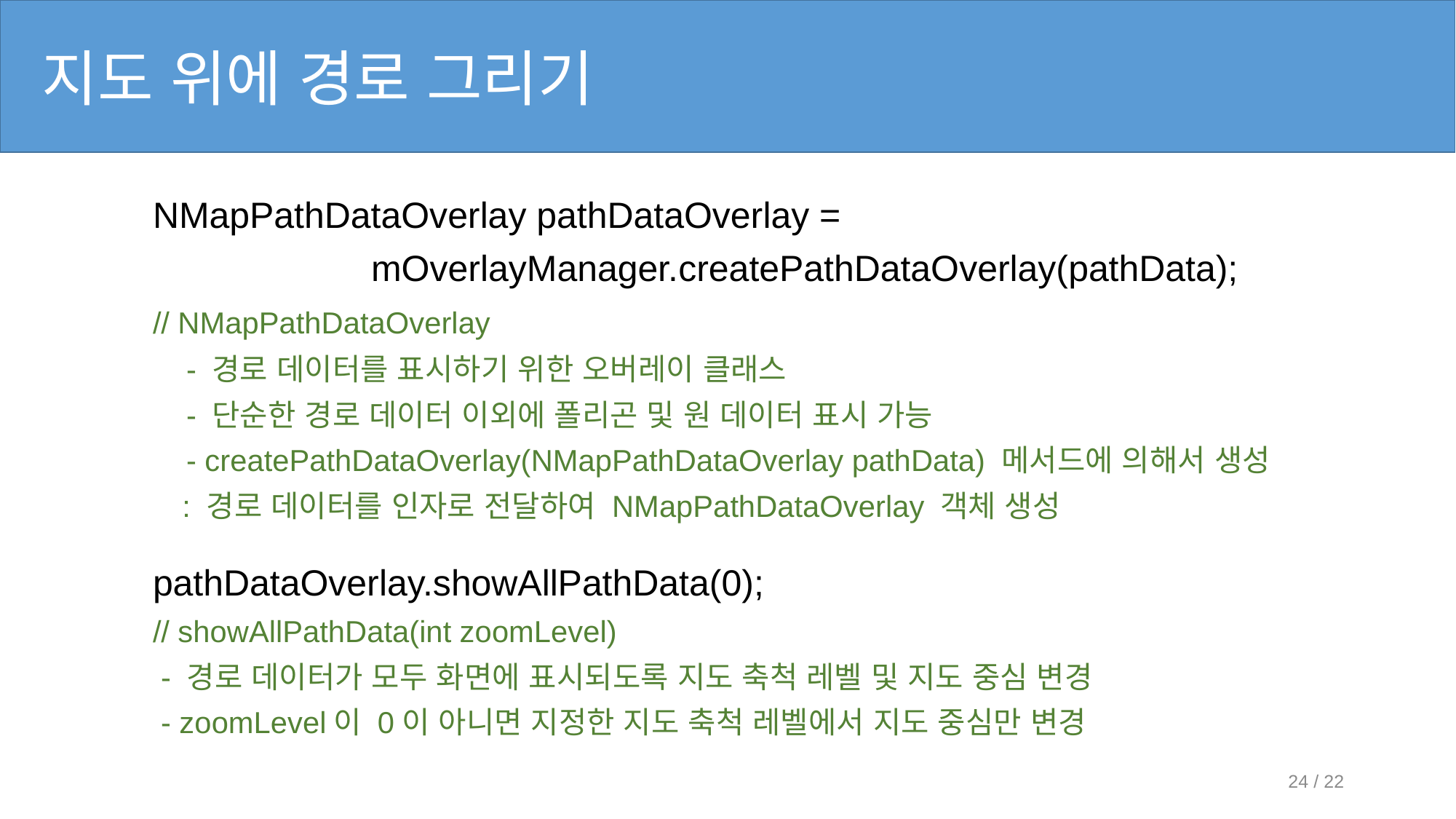

지도 위에 경로 그리기
	NMapPathDataOverlay pathDataOverlay =

			mOverlayManager.createPathDataOverlay(pathData);

	// NMapPathDataOverlay

	    - 경로 데이터를 표시하기 위한 오버레이 클래스

	    - 단순한 경로 데이터 이외에 폴리곤 및 원 데이터 표시 가능

	    - createPathDataOverlay(NMapPathDataOverlay pathData) 메서드에 의해서 생성

                 : 경로 데이터를 인자로 전달하여 NMapPathDataOverlay 객체 생성

	pathDataOverlay.showAllPathData(0);

	// showAllPathData(int zoomLevel)

              - 경로 데이터가 모두 화면에 표시되도록 지도 축척 레벨 및 지도 중심 변경

              - zoomLevel이 0이 아니면 지정한 지도 축척 레벨에서 지도 중심만 변경
24 / 22